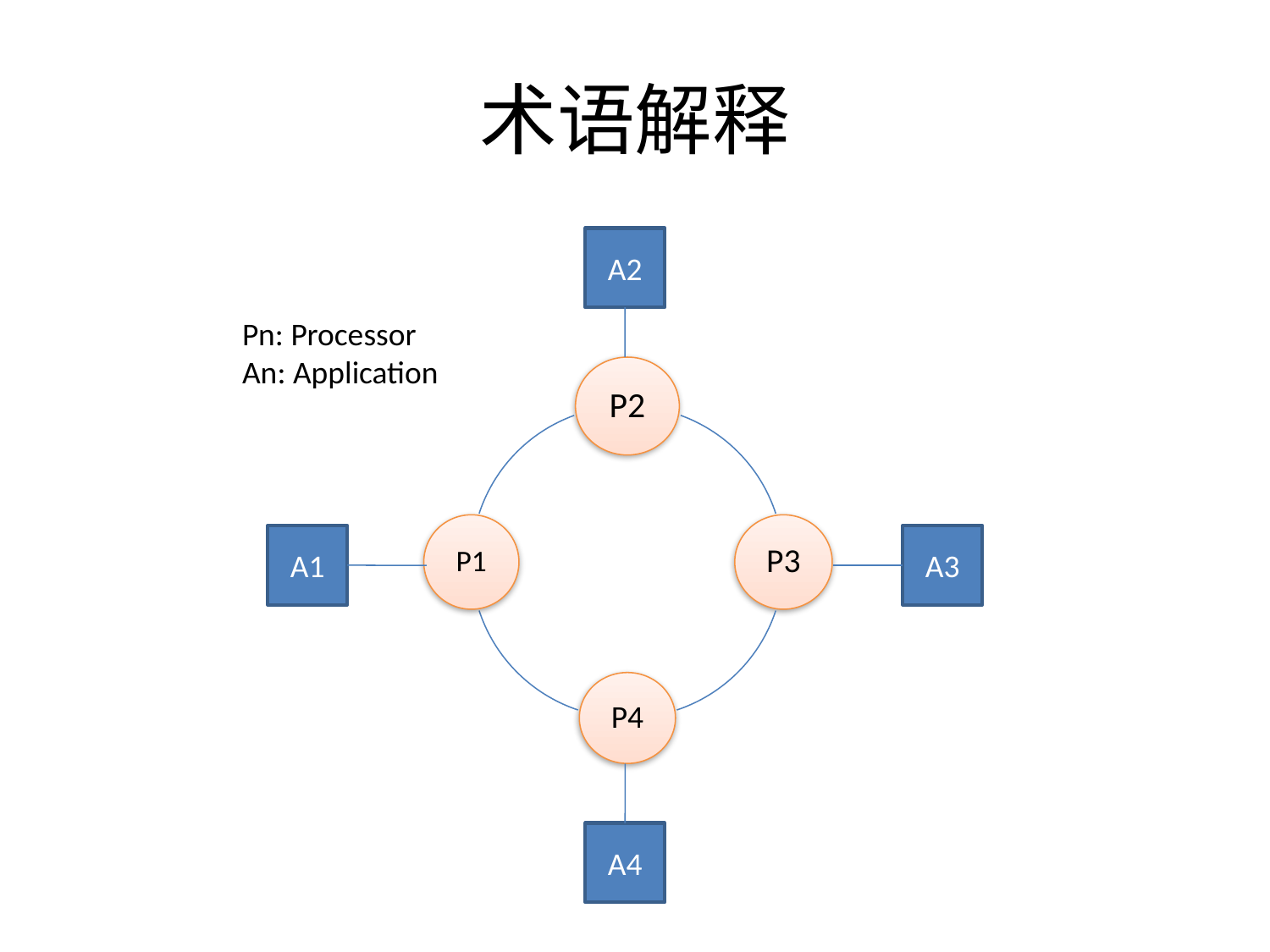

# 术语解释
A2
Pn: Processor
An: Application
P2
P3
P4
P1
A1
A3

A4